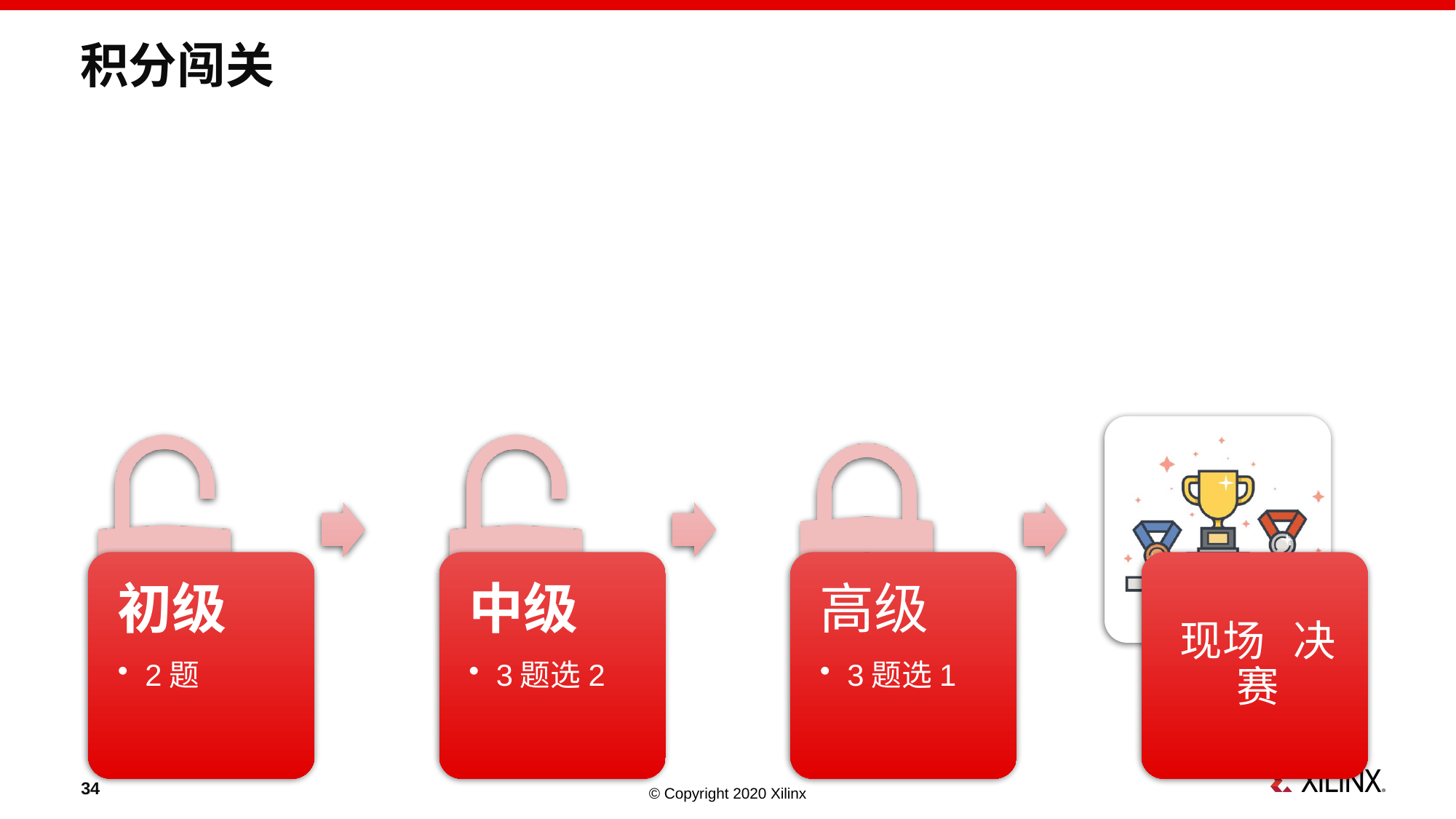

# 积分闯关
初级
2题

中级
3题选2

高级
3题选1

现场   决赛
34